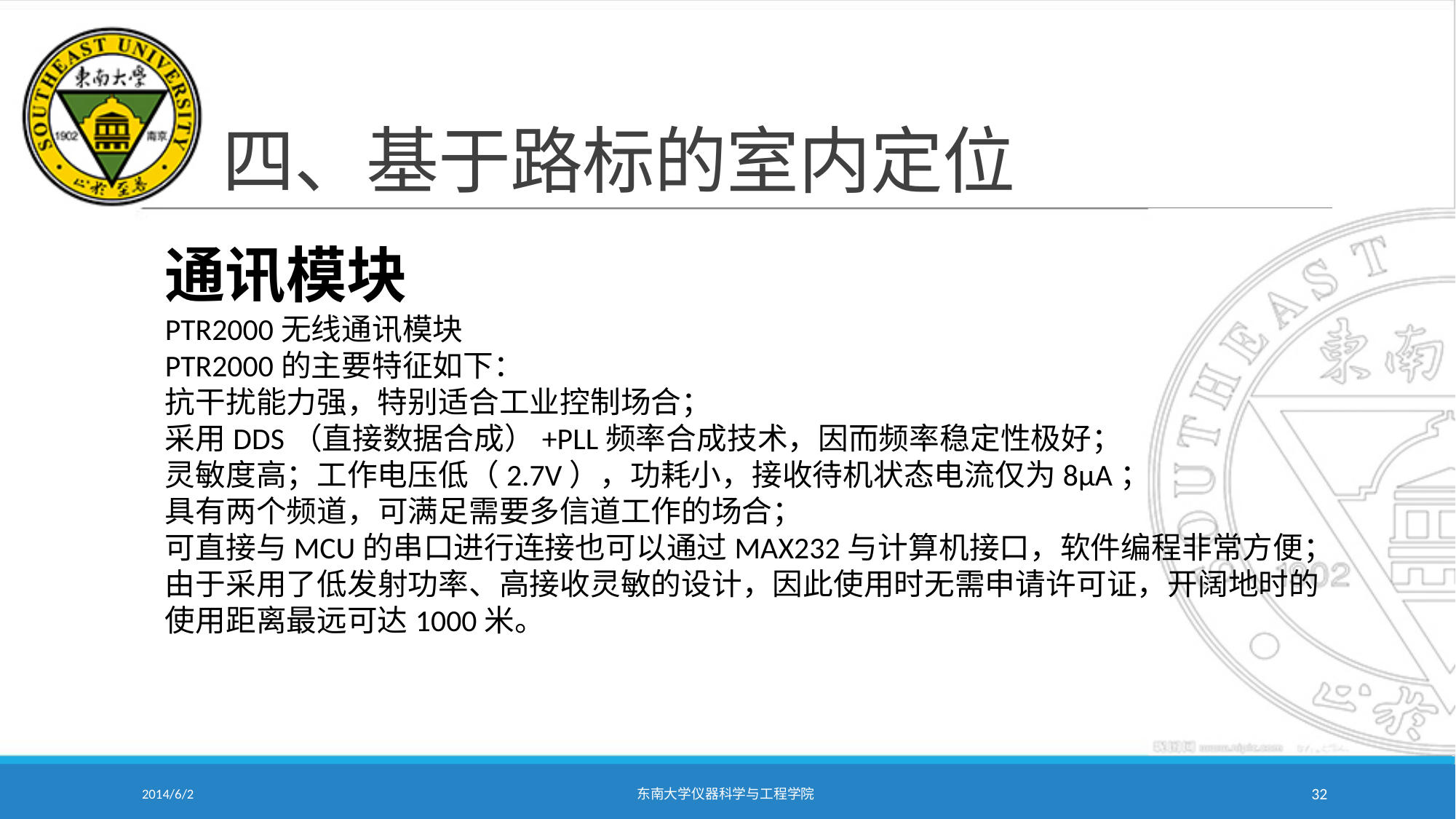

# 四、基于路标的室内定位
通讯模块
PTR2000无线通讯模块
PTR2000的主要特征如下：
抗干扰能力强，特别适合工业控制场合；
采用DDS（直接数据合成）+PLL频率合成技术，因而频率稳定性极好；
灵敏度高；工作电压低（2.7V），功耗小，接收待机状态电流仅为8μA；
具有两个频道，可满足需要多信道工作的场合；
可直接与MCU的串口进行连接也可以通过MAX232与计算机接口，软件编程非常方便；
由于采用了低发射功率、高接收灵敏的设计，因此使用时无需申请许可证，开阔地时的使用距离最远可达1000米。

2014/6/2
东南大学仪器科学与工程学院
32